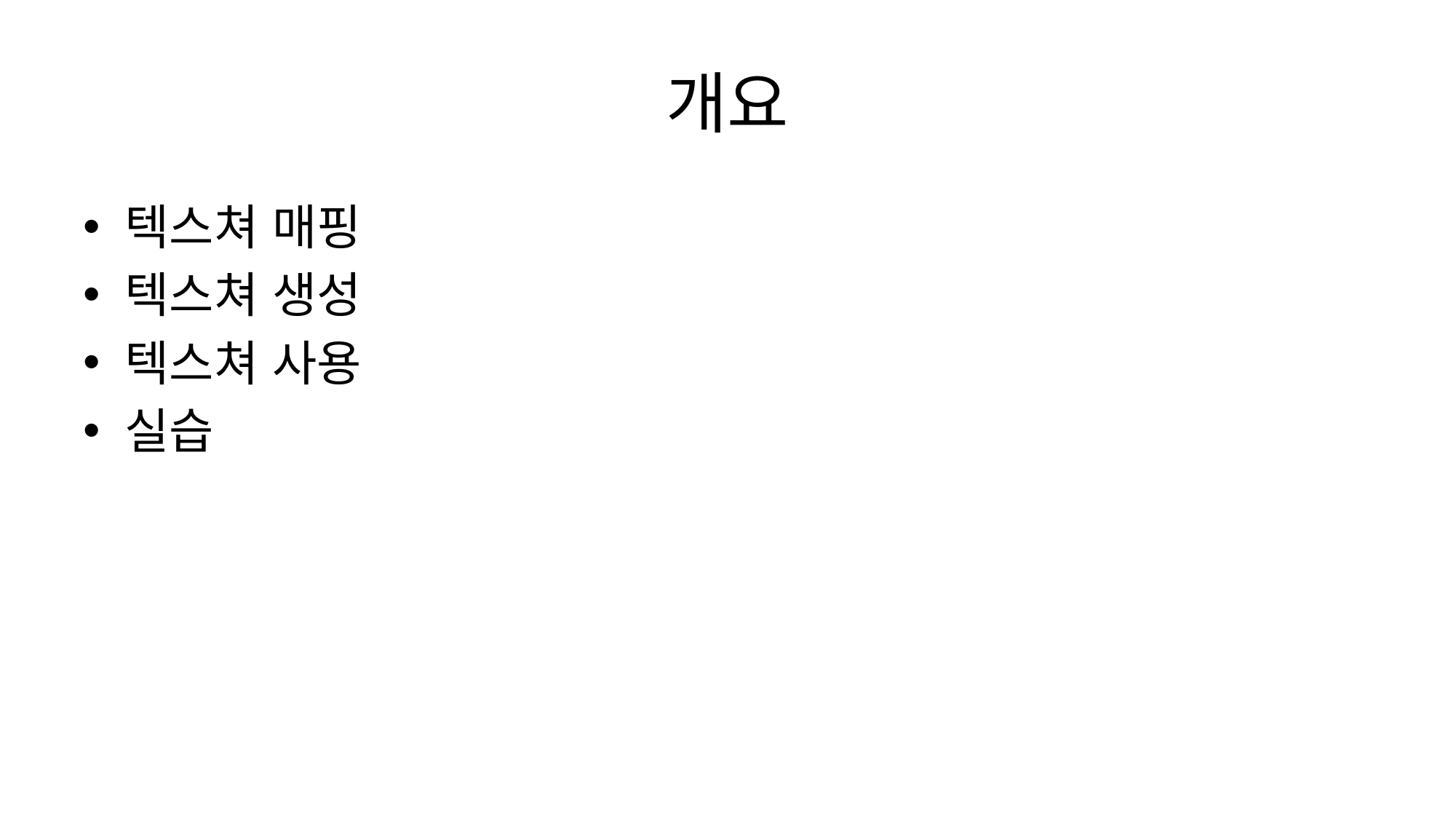

# 개요
텍스쳐 매핑
텍스쳐 생성
텍스쳐 사용
실습